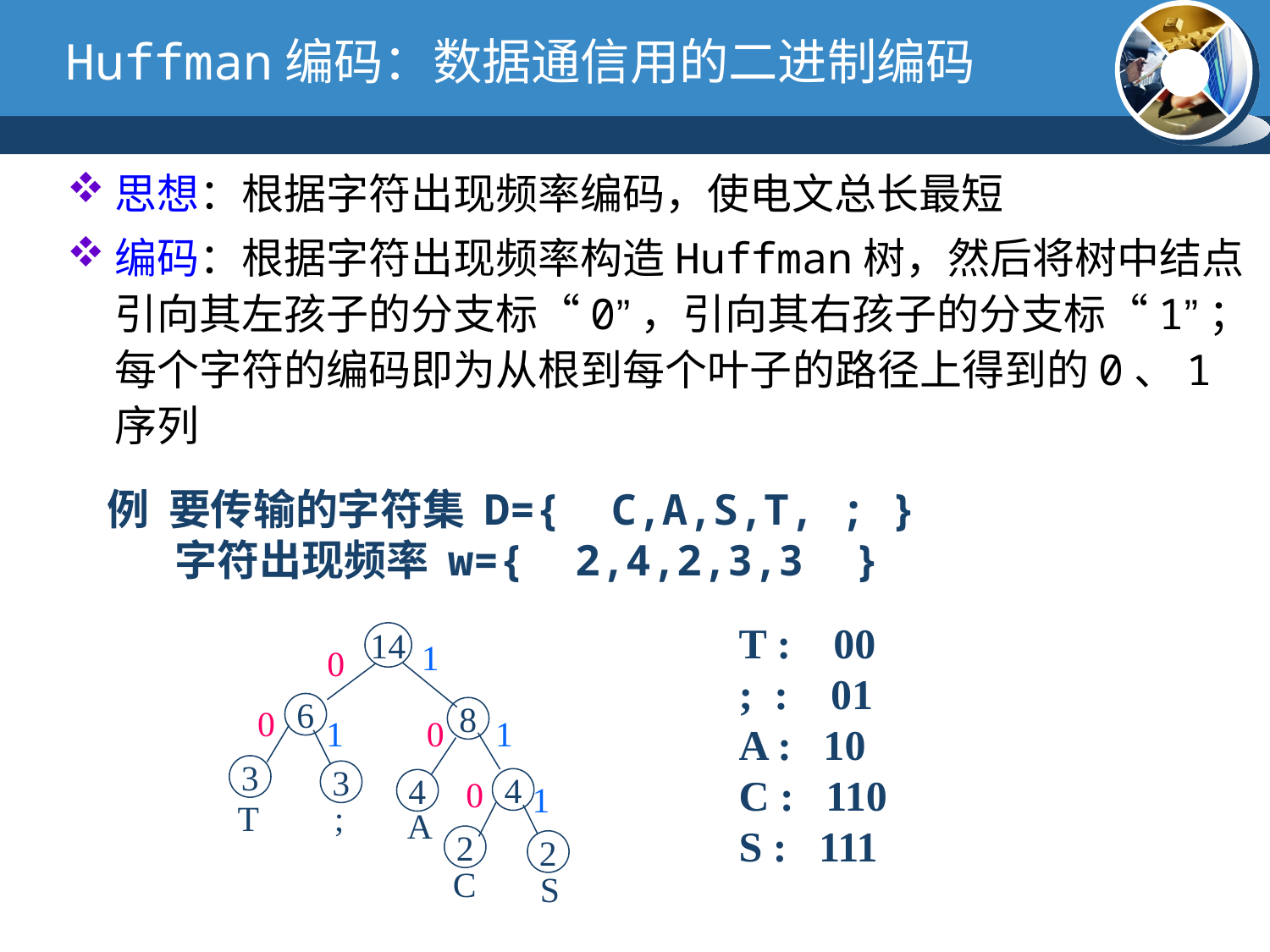

Huffman编码：数据通信用的二进制编码
思想：根据字符出现频率编码，使电文总长最短
编码：根据字符出现频率构造Huffman树，然后将树中结点引向其左孩子的分支标“0”，引向其右孩子的分支标“1”；每个字符的编码即为从根到每个叶子的路径上得到的0、1序列
例  要传输的字符集 D={  C,A,S,T, ; }
      字符出现频率 w={  2,4,2,3,3  }
T :    00
;  :    01
A :   10
C :   110
S :   111
14

6
8

3
3
4
4
T
;
A

2
2
C
S
1
0
0
1
0
1
0
1